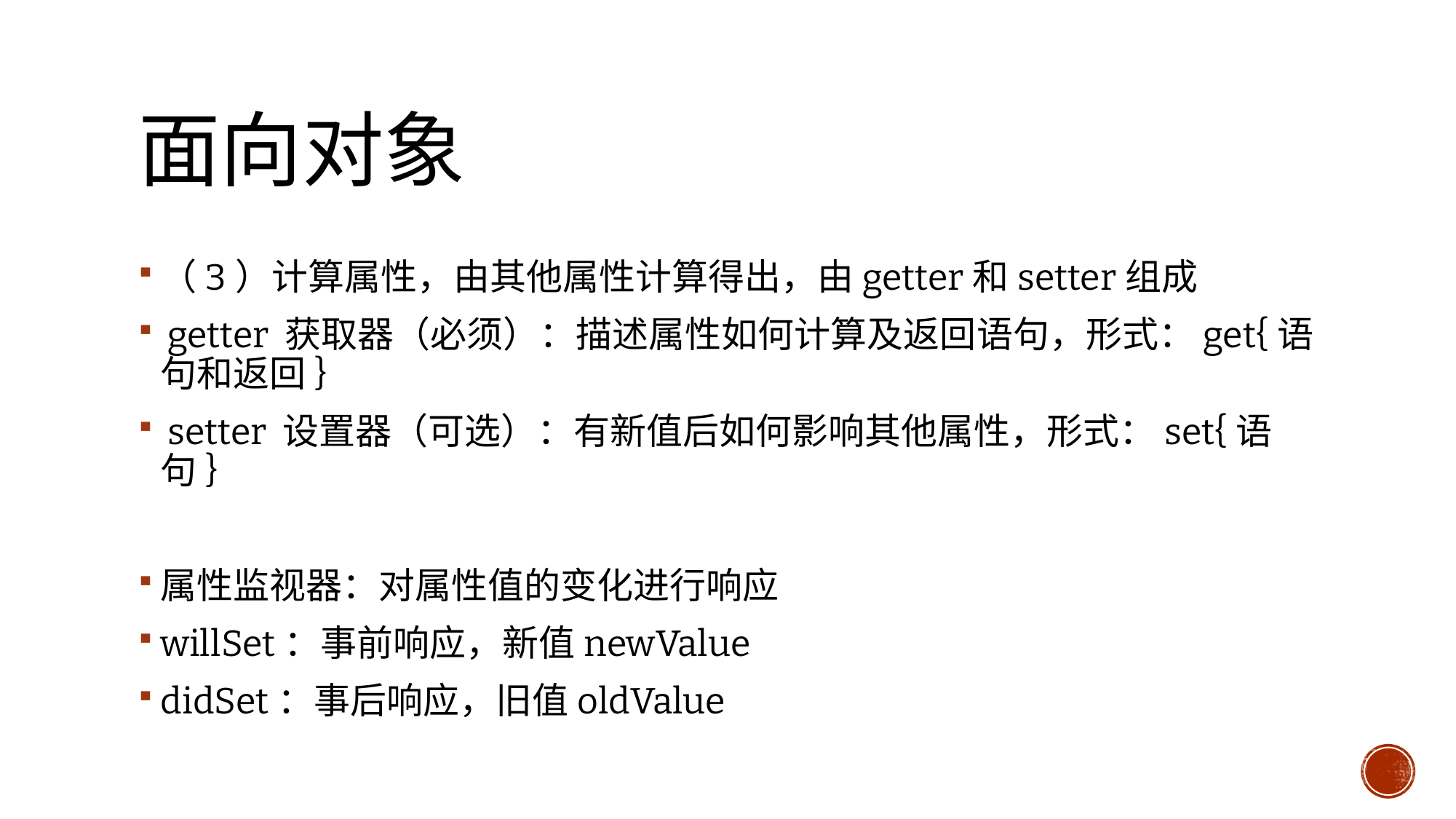

# 面向对象
（3）计算属性，由其他属性计算得出，由getter和setter组成
 getter 获取器（必须）：描述属性如何计算及返回语句，形式：get{语句和返回}
 setter 设置器（可选）：有新值后如何影响其他属性，形式：set{语句}

属性监视器：对属性值的变化进行响应
willSet：事前响应，新值newValue
didSet：事后响应，旧值oldValue